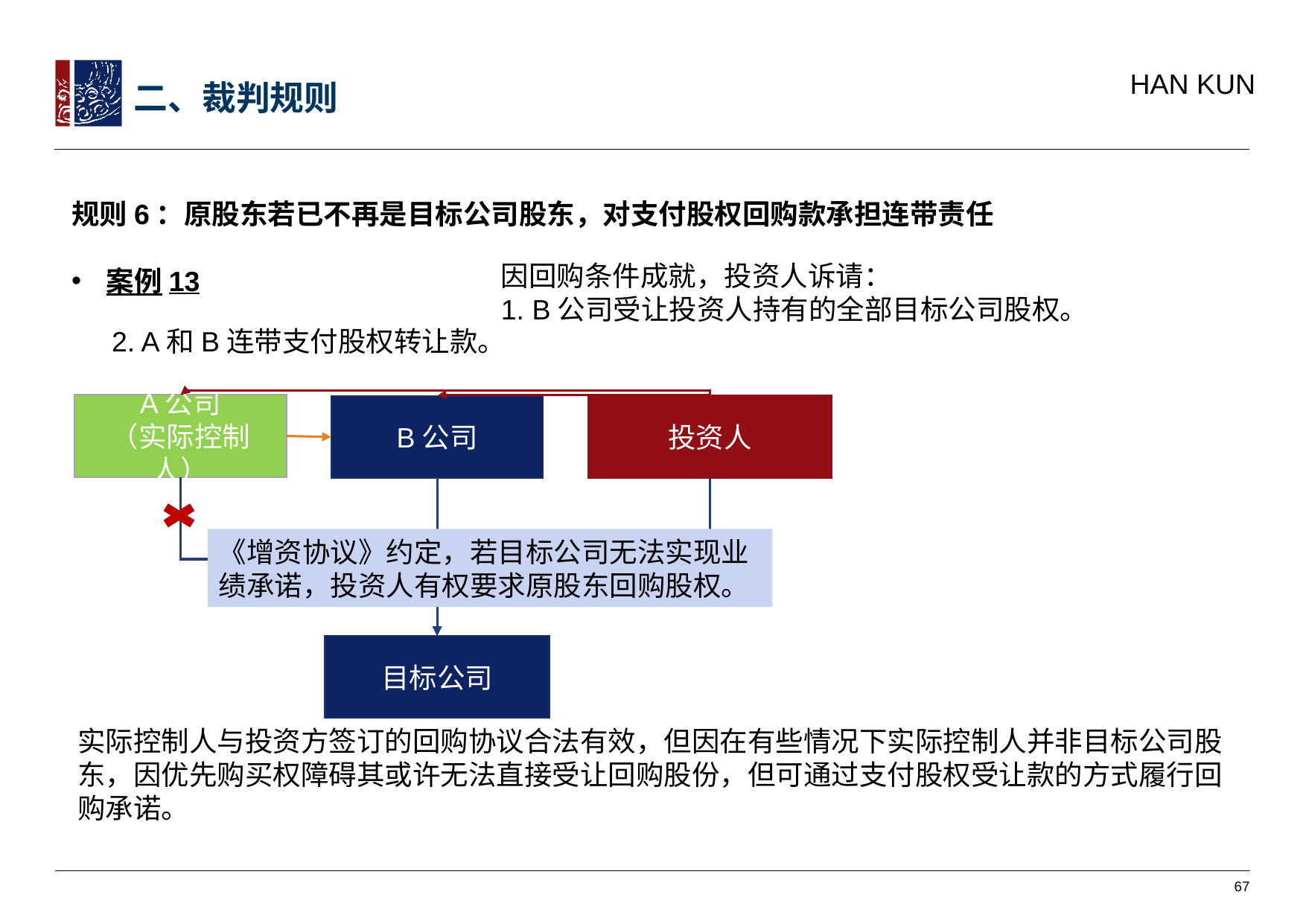

二、裁判规则

规则6：原股东若已不再是目标公司股东，对支付股权回购款承担连带责任

案例13
因回购条件成就，投资人诉请：
1. B公司受让投资人持有的全部目标公司股权。
2. A和B连带支付股权转让款。
A公司
（实际控制人）
投资人
B公司

《增资协议》约定，若目标公司无法实现业绩承诺，投资人有权要求原股东回购股权。
目标公司
实际控制人与投资方签订的回购协议合法有效，但因在有些情况下实际控制人并非目标公司股东，因优先购买权障碍其或许无法直接受让回购股份，但可通过支付股权受让款的方式履行回购承诺。